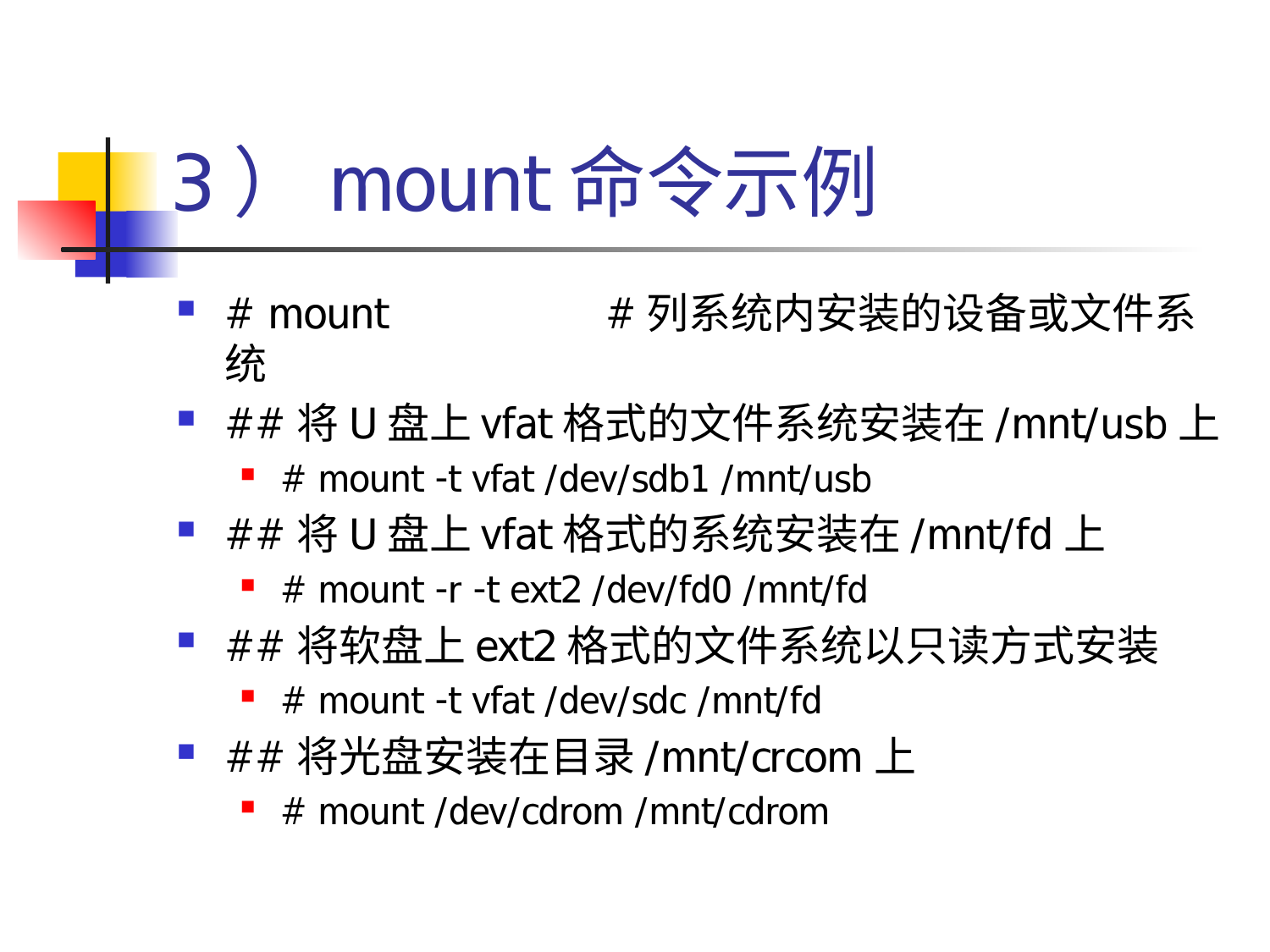

# 3）mount命令示例
# mount 		#列系统内安装的设备或文件系统
##将U盘上vfat格式的文件系统安装在/mnt/usb上
# mount -t vfat /dev/sdb1 /mnt/usb
##将U盘上vfat格式的系统安装在/mnt/fd上
# mount -r -t ext2 /dev/fd0 /mnt/fd
##将软盘上ext2格式的文件系统以只读方式安装
# mount -t vfat /dev/sdc /mnt/fd
##将光盘安装在目录/mnt/crcom上
# mount /dev/cdrom /mnt/cdrom